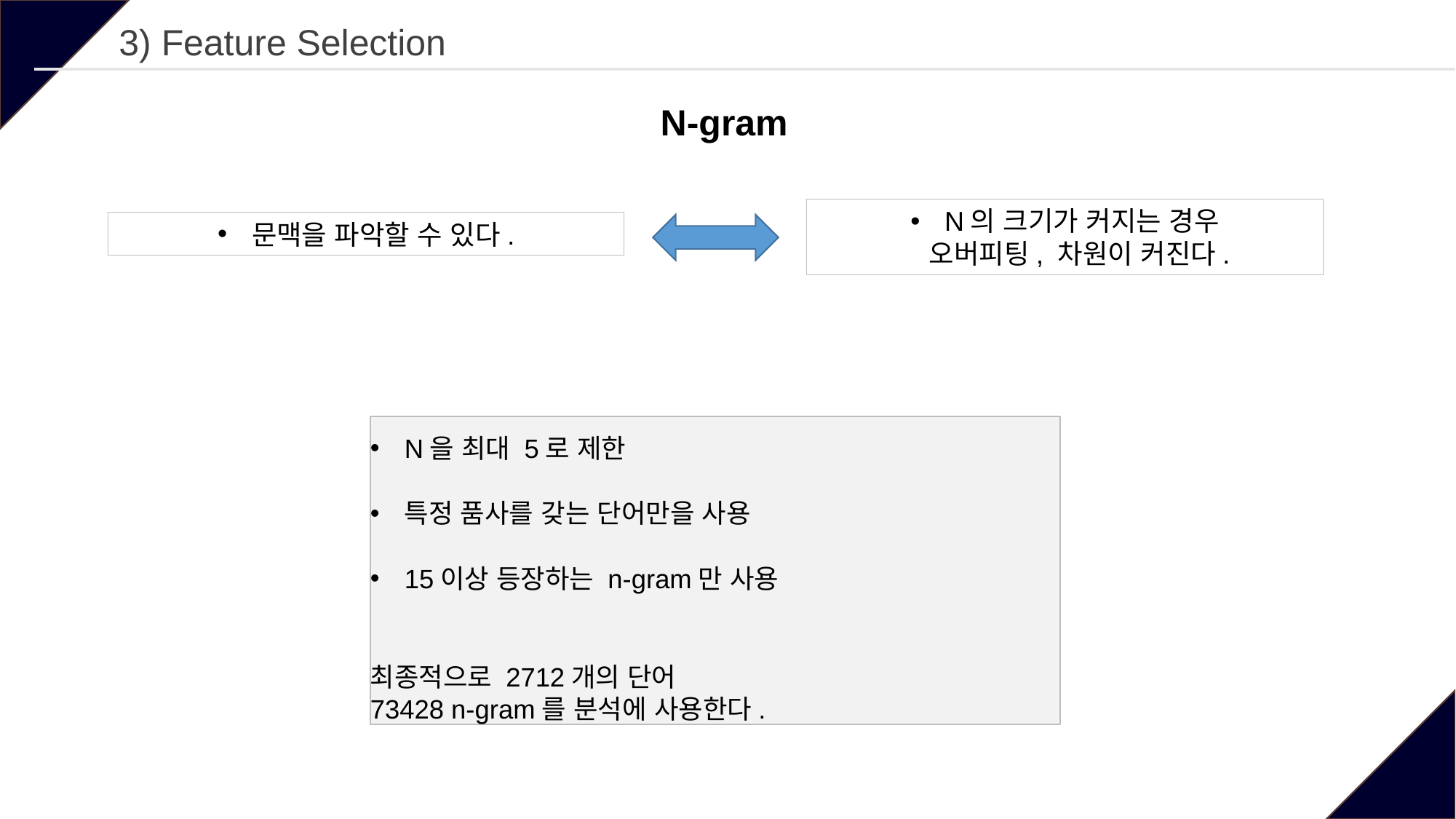

#
3) Feature Selection

N-gram
N의 크기가 커지는 경우
   오버피팅, 차원이 커진다.
문맥을 파악할 수 있다.

N을 최대 5로 제한

특정 품사를 갖는 단어만을 사용

15이상 등장하는 n-gram만 사용

최종적으로 2712개의 단어
73428 n-gram를 분석에 사용한다.